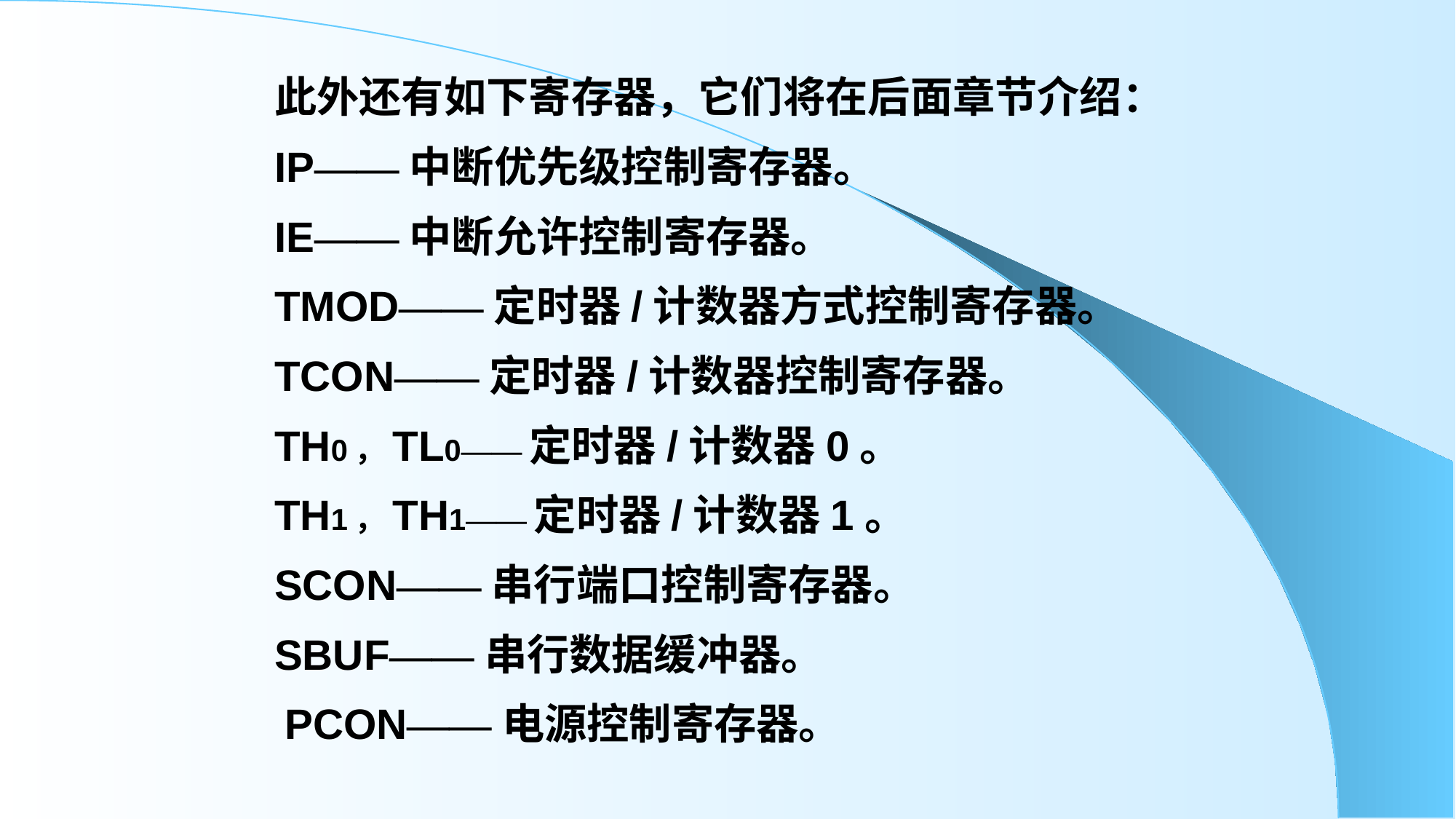

此外还有如下寄存器，它们将在后面章节介绍：
IP——中断优先级控制寄存器。
IE——中断允许控制寄存器。
TMOD——定时器/计数器方式控制寄存器。
TCON——定时器/计数器控制寄存器。
TH0，TL0——定时器/计数器0。
TH1，TH1——定时器/计数器1。
SCON——串行端口控制寄存器。
SBUF——串行数据缓冲器。
 PCON——电源控制寄存器。